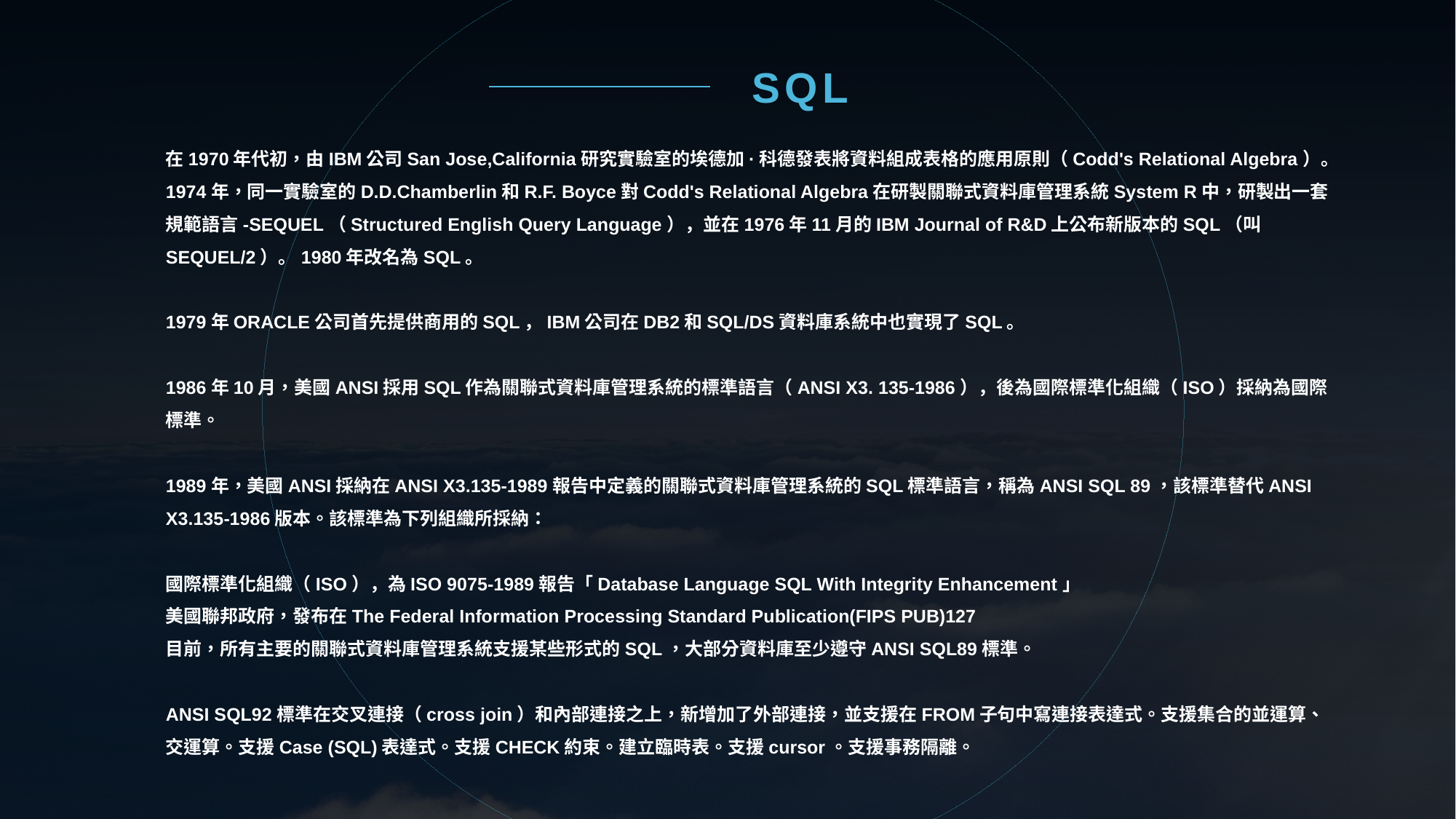

SQL
在1970年代初，由IBM公司San Jose,California研究實驗室的埃德加·科德發表將資料組成表格的應用原則（Codd's Relational Algebra）。1974年，同一實驗室的D.D.Chamberlin和R.F. Boyce對Codd's Relational Algebra在研製關聯式資料庫管理系統System R中，研製出一套規範語言-SEQUEL（Structured English Query Language），並在1976年11月的IBM Journal of R&D上公布新版本的SQL（叫SEQUEL/2）。1980年改名為SQL。

1979年ORACLE公司首先提供商用的SQL，IBM公司在DB2和SQL/DS資料庫系統中也實現了SQL。

1986年10月，美國ANSI採用SQL作為關聯式資料庫管理系統的標準語言（ANSI X3. 135-1986），後為國際標準化組織（ISO）採納為國際標準。

1989年，美國ANSI採納在ANSI X3.135-1989報告中定義的關聯式資料庫管理系統的SQL標準語言，稱為ANSI SQL 89，該標準替代ANSI X3.135-1986版本。該標準為下列組織所採納：

國際標準化組織（ISO），為ISO 9075-1989報告「Database Language SQL With Integrity Enhancement」
美國聯邦政府，發布在The Federal Information Processing Standard Publication(FIPS PUB)127
目前，所有主要的關聯式資料庫管理系統支援某些形式的SQL，大部分資料庫至少遵守ANSI SQL89標準。

ANSI SQL92標準在交叉連接（cross join）和內部連接之上，新增加了外部連接，並支援在FROM子句中寫連接表達式。支援集合的並運算、交運算。支援Case (SQL)表達式。支援CHECK約束。建立臨時表。支援cursor。支援事務隔離。